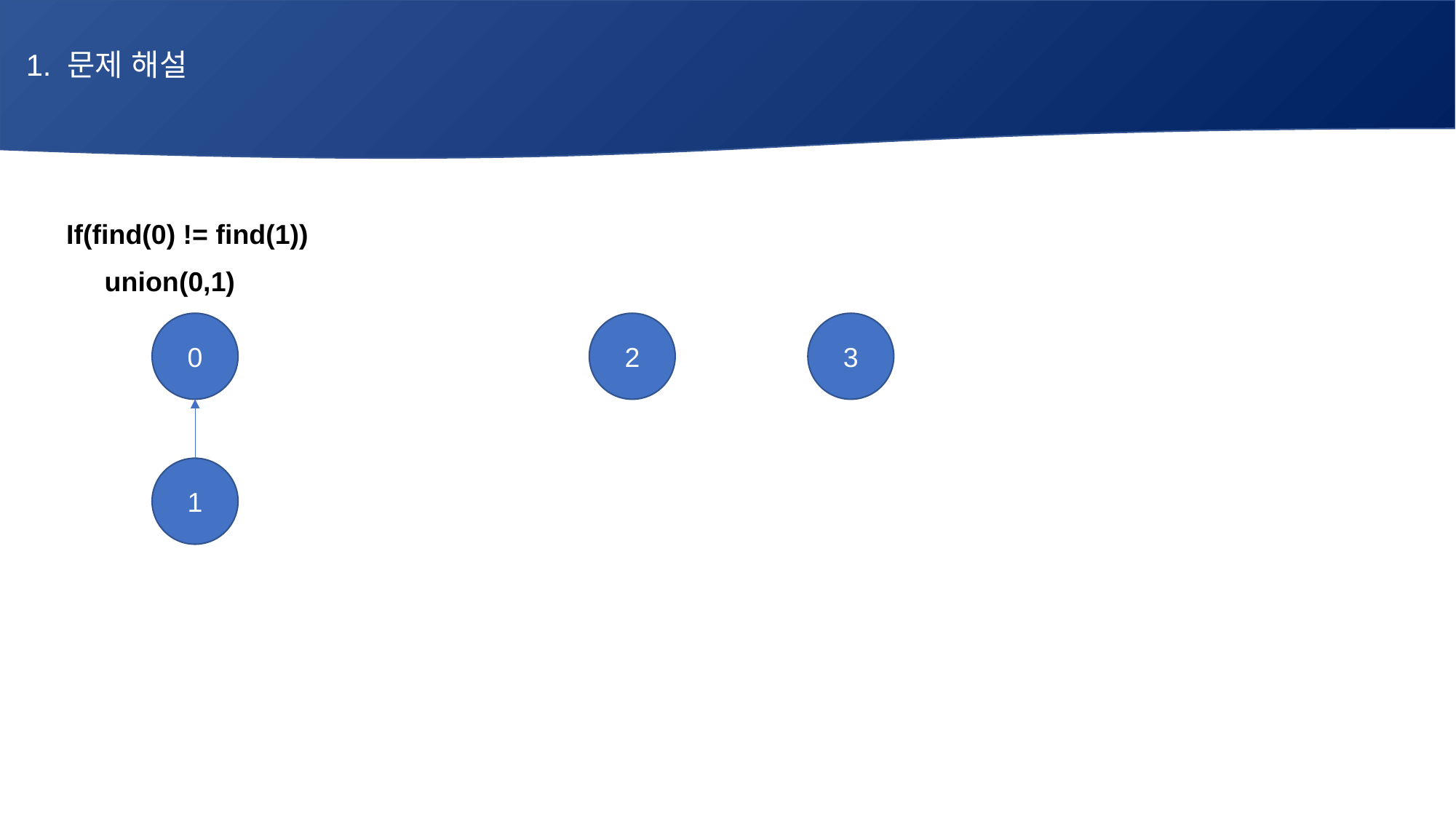

1. 문제 해설
# 매주 1 과제 LV2
If(find(0) != find(1))
     union(0,1)
0
2
3
1